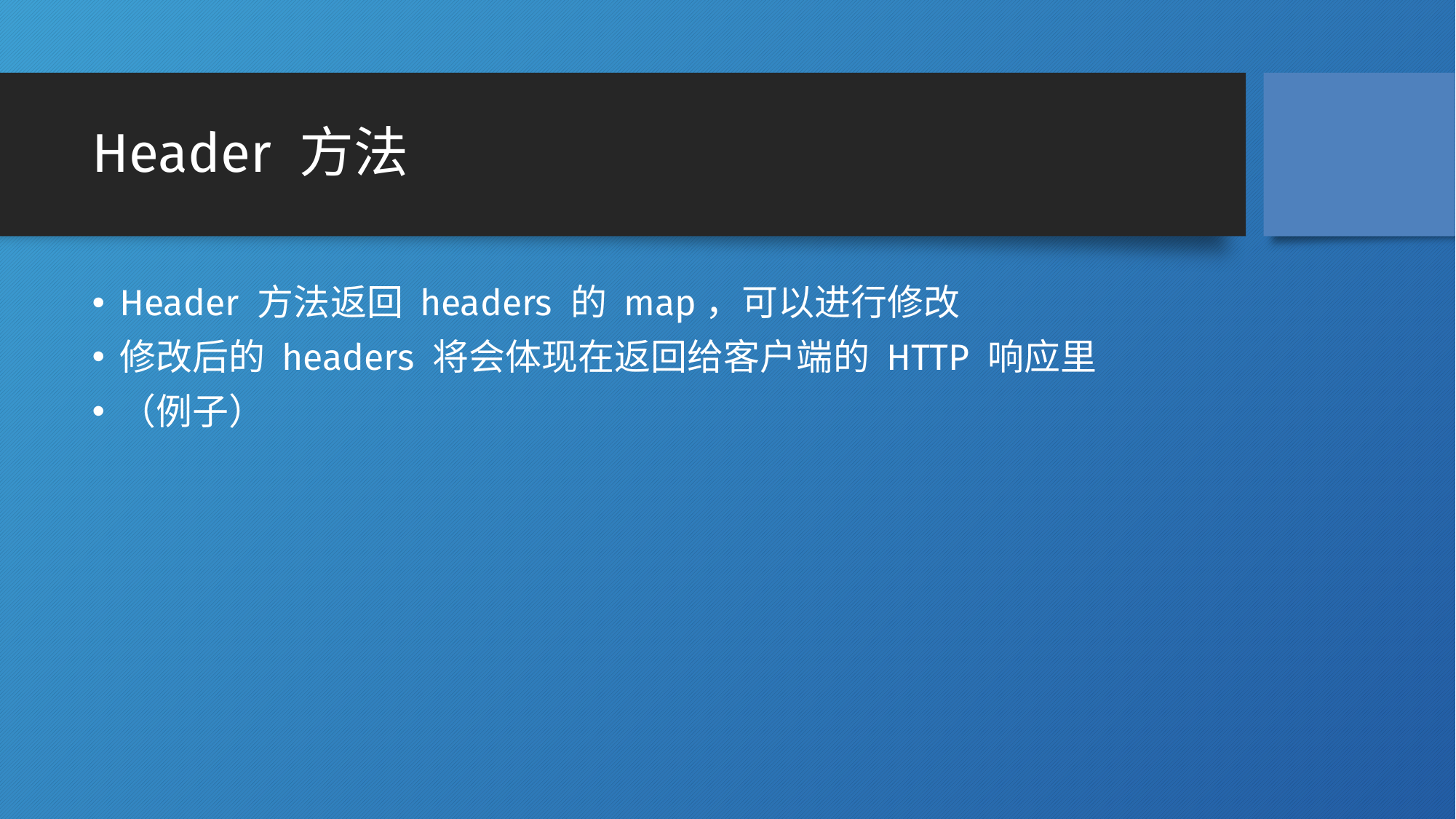

# Header 方法
Header 方法返回 headers 的 map，可以进行修改
修改后的 headers 将会体现在返回给客户端的 HTTP 响应里
（例子）